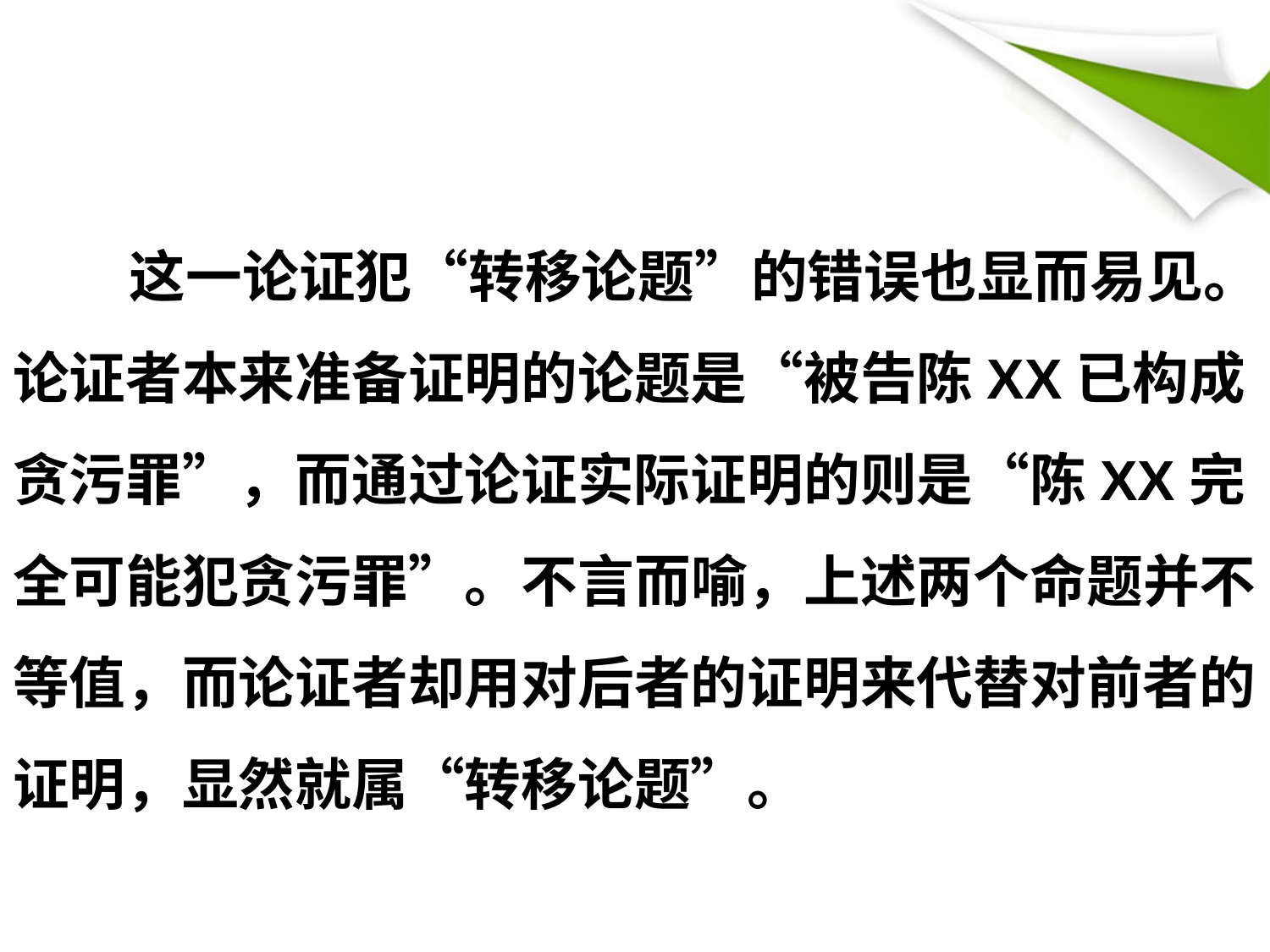

这一论证犯“转移论题”的错误也显而易见。论证者本来准备证明的论题是“被告陈XX已构成贪污罪”，而通过论证实际证明的则是“陈XX完全可能犯贪污罪”。不言而喻，上述两个命题并不等值，而论证者却用对后者的证明来代替对前者的证明，显然就属“转移论题”。